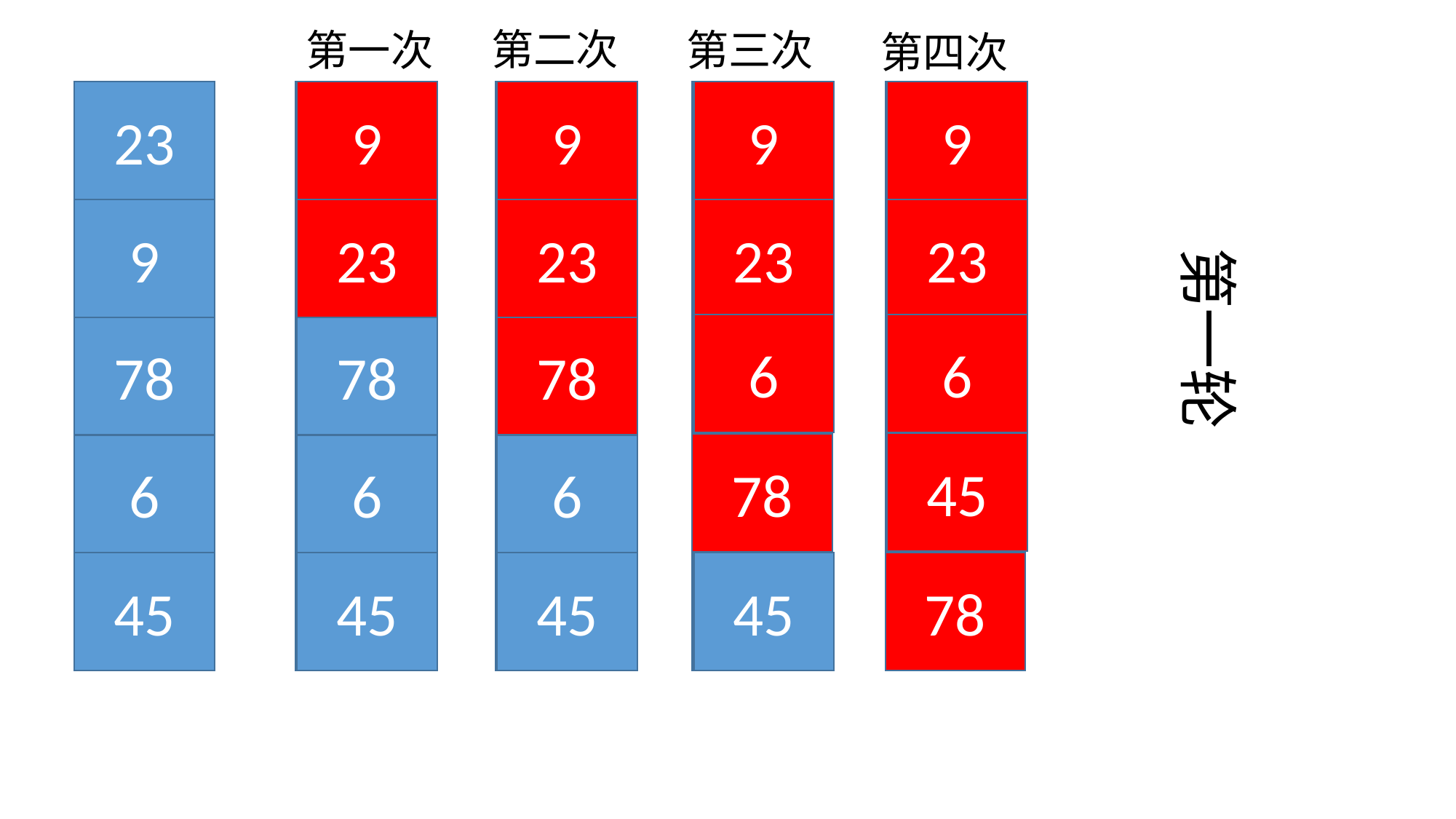

第二次
第一次
第三次
第四次
9
9
9
9

23

23
23
23
23
9
第一轮
6
6
78
78
78
45
78
6
6
6
45
45
45
45
78